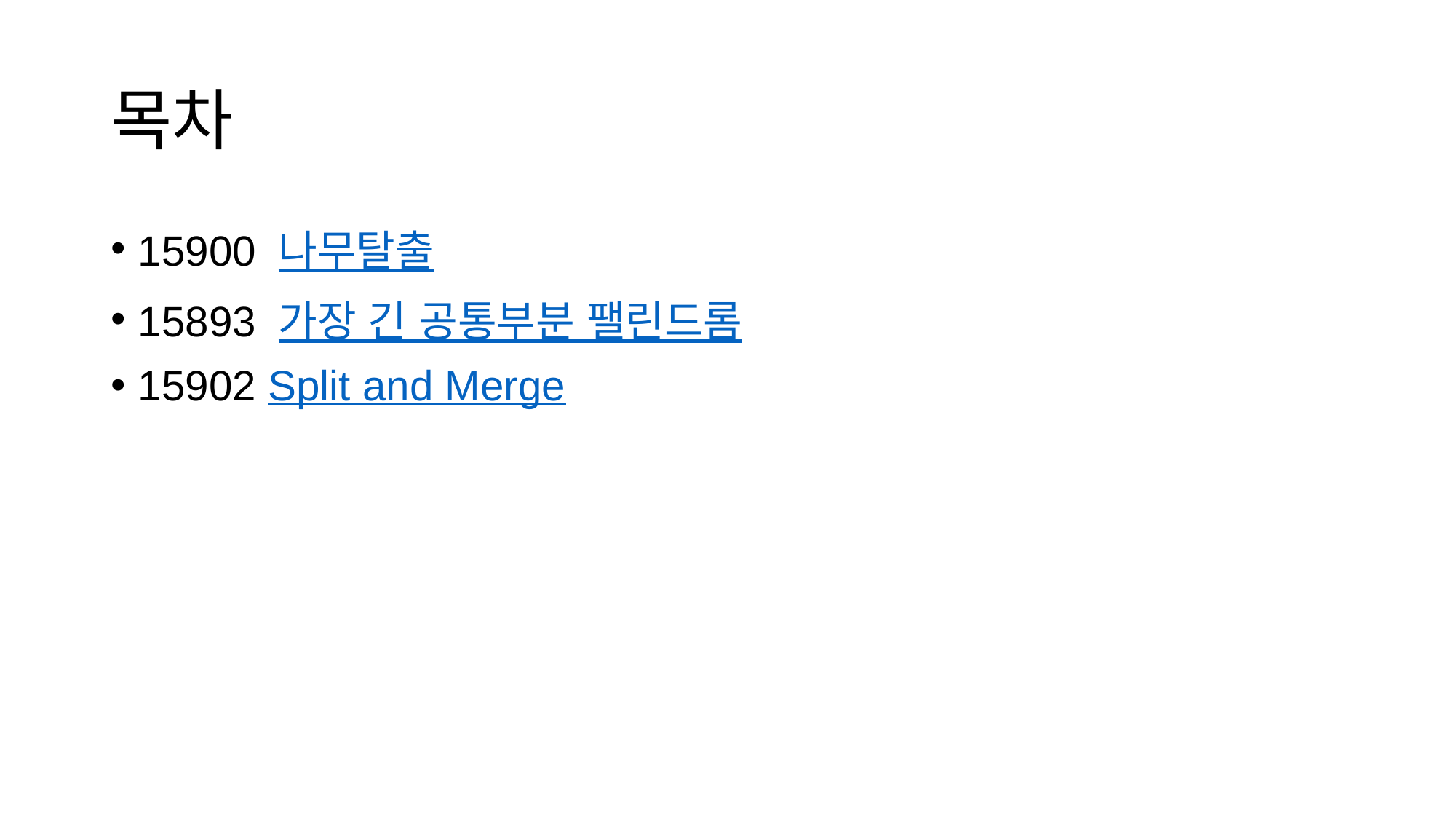

# 목차
15900 나무탈출
15893 가장 긴 공통부분 팰린드롬
15902 Split and Merge